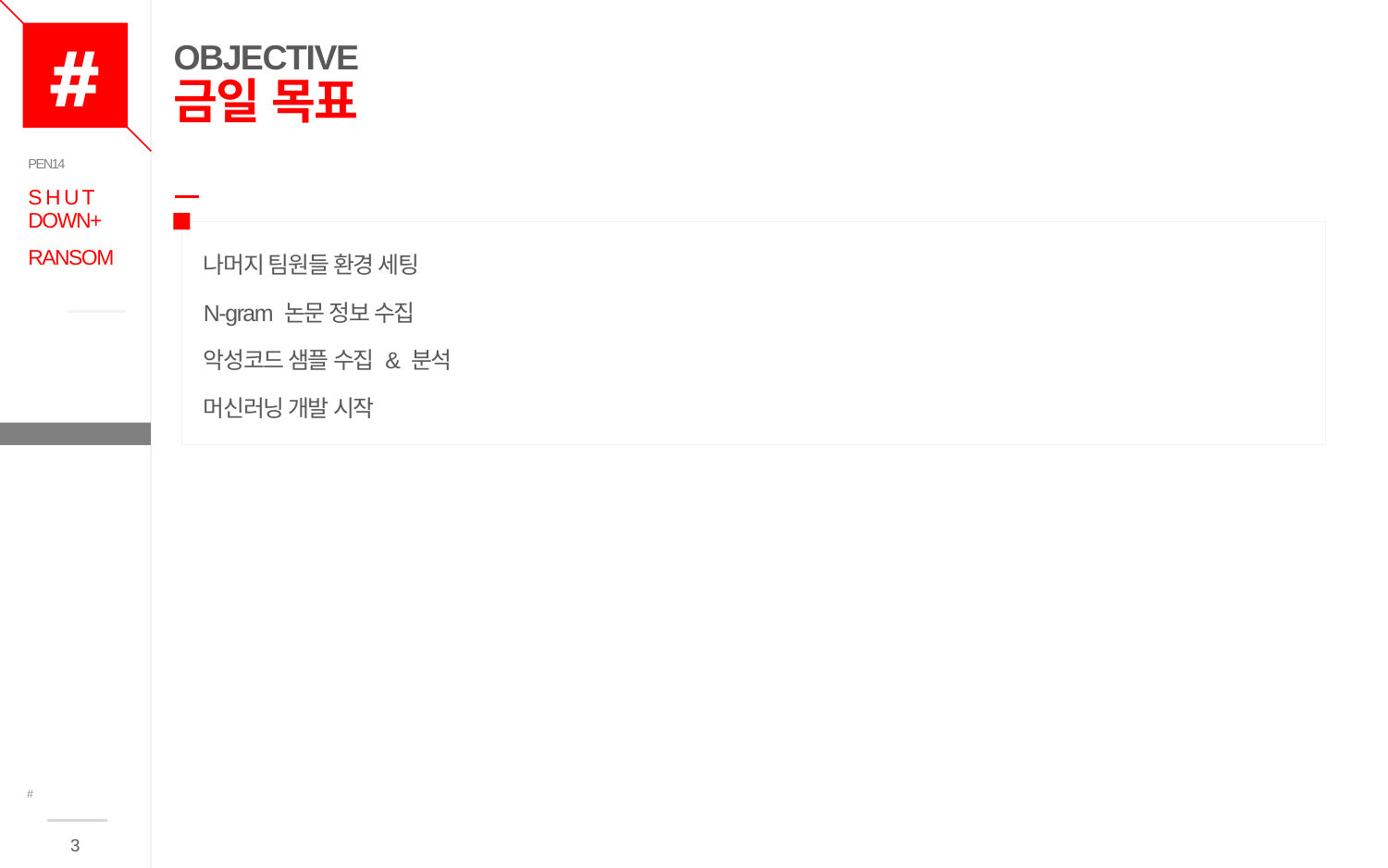

# OBJECTIVE 금일 목표

PEN14
S H U T   DOWN+
RANSOM

나머지 팀원들 환경 세팅
N-gram 논문 정보 수집
악성코드 샘플 수집 & 분석
머신러닝 개발 시작
CONTENTS
#
3